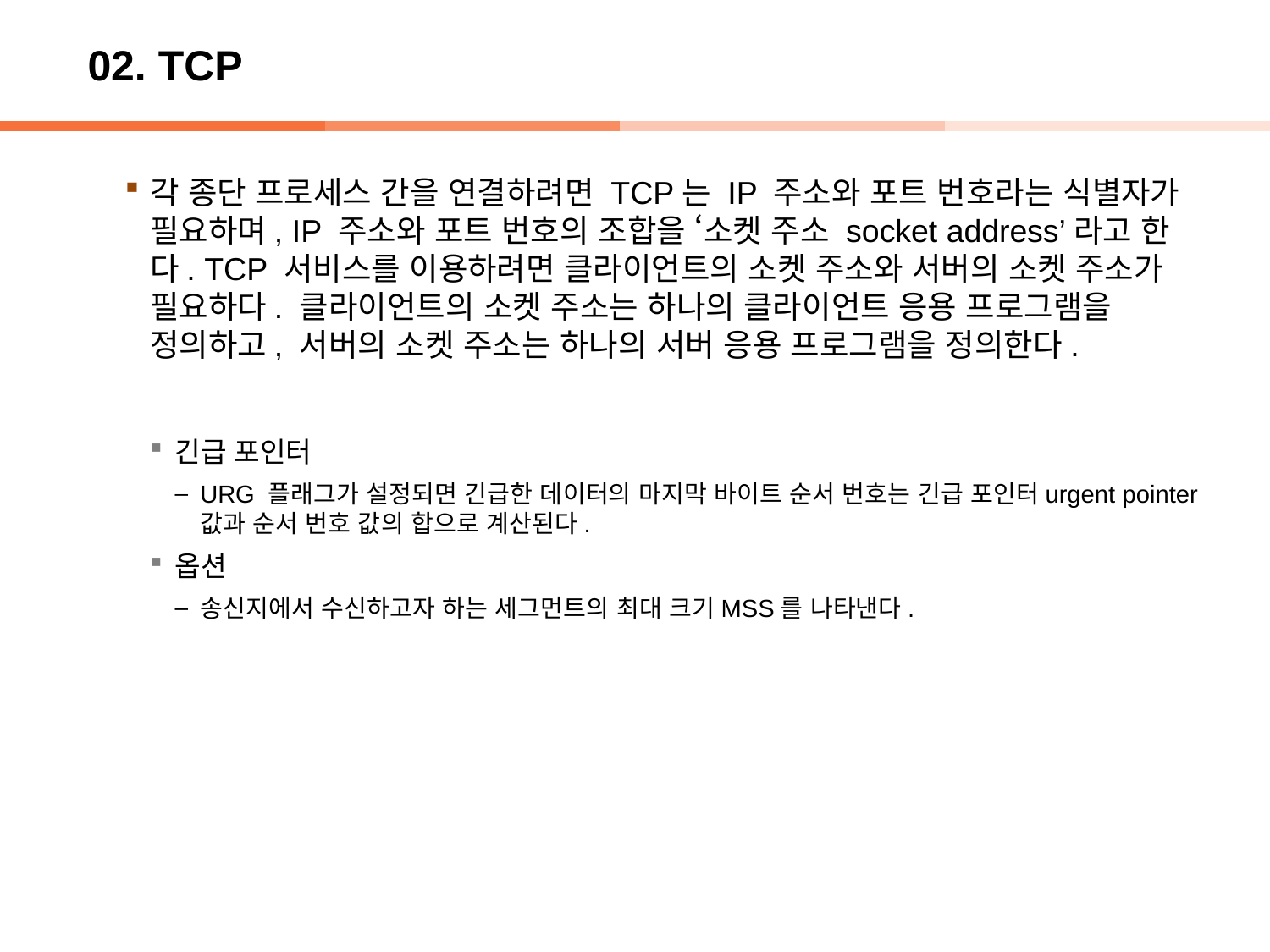

# 02. TCP
각 종단 프로세스 간을 연결하려면 TCP는 IP 주소와 포트 번호라는 식별자가 필요하며, IP 주소와 포트 번호의 조합을 ‘소켓 주소 socket address’라고 한다. TCP 서비스를 이용하려면 클라이언트의 소켓 주소와 서버의 소켓 주소가 필요하다. 클라이언트의 소켓 주소는 하나의 클라이언트 응용 프로그램을 정의하고, 서버의 소켓 주소는 하나의 서버 응용 프로그램을 정의한다.

긴급 포인터
URG 플래그가 설정되면 긴급한 데이터의 마지막 바이트 순서 번호는 긴급 포인터urgent pointer 값과 순서 번호 값의 합으로 계산된다.
옵션
송신지에서 수신하고자 하는 세그먼트의 최대 크기MSS를 나타낸다.